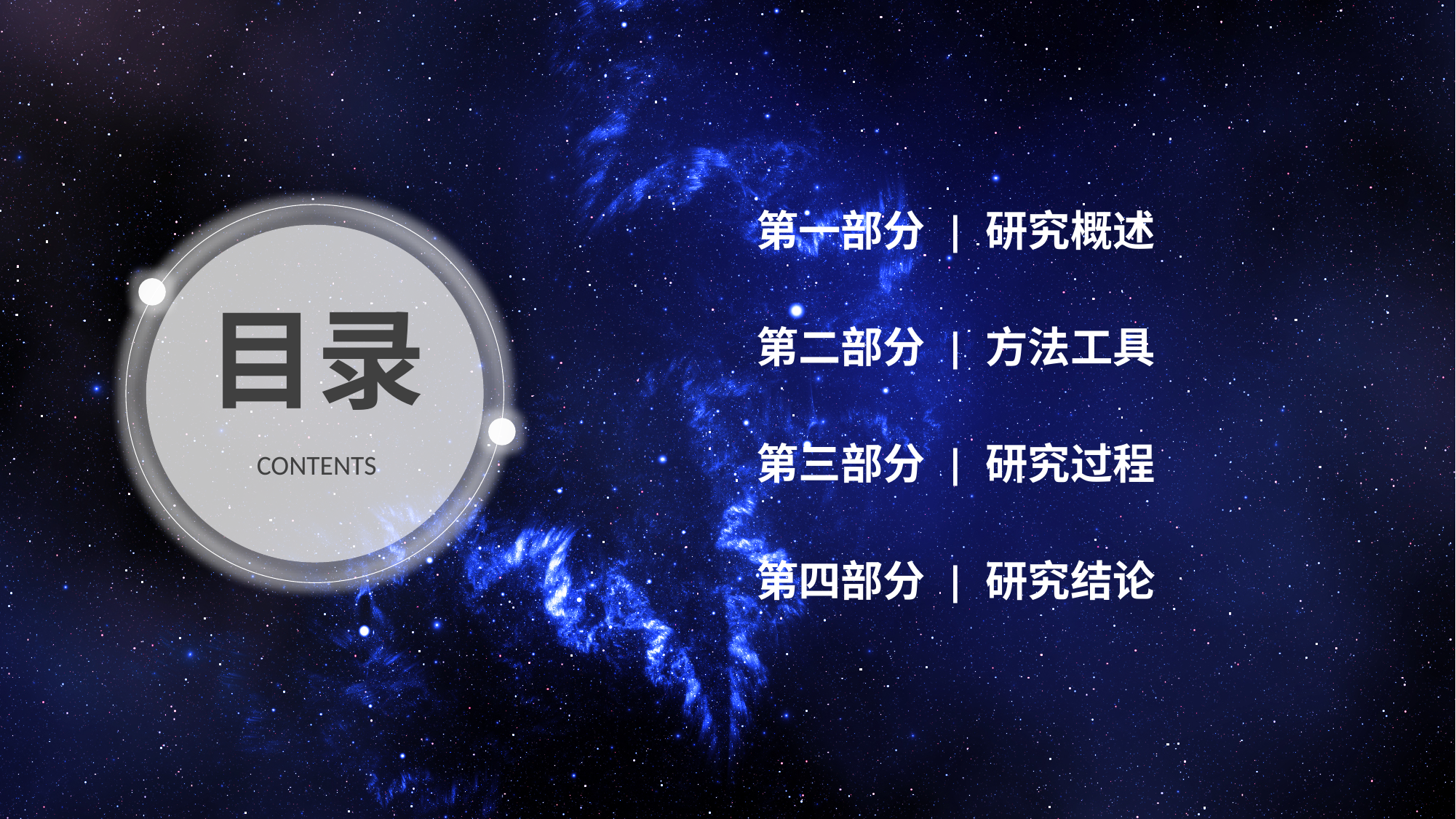

第一部分 | 研究概述
目录
第二部分 | 方法工具
第三部分 | 研究过程
CONTENTS
第四部分 | 研究结论